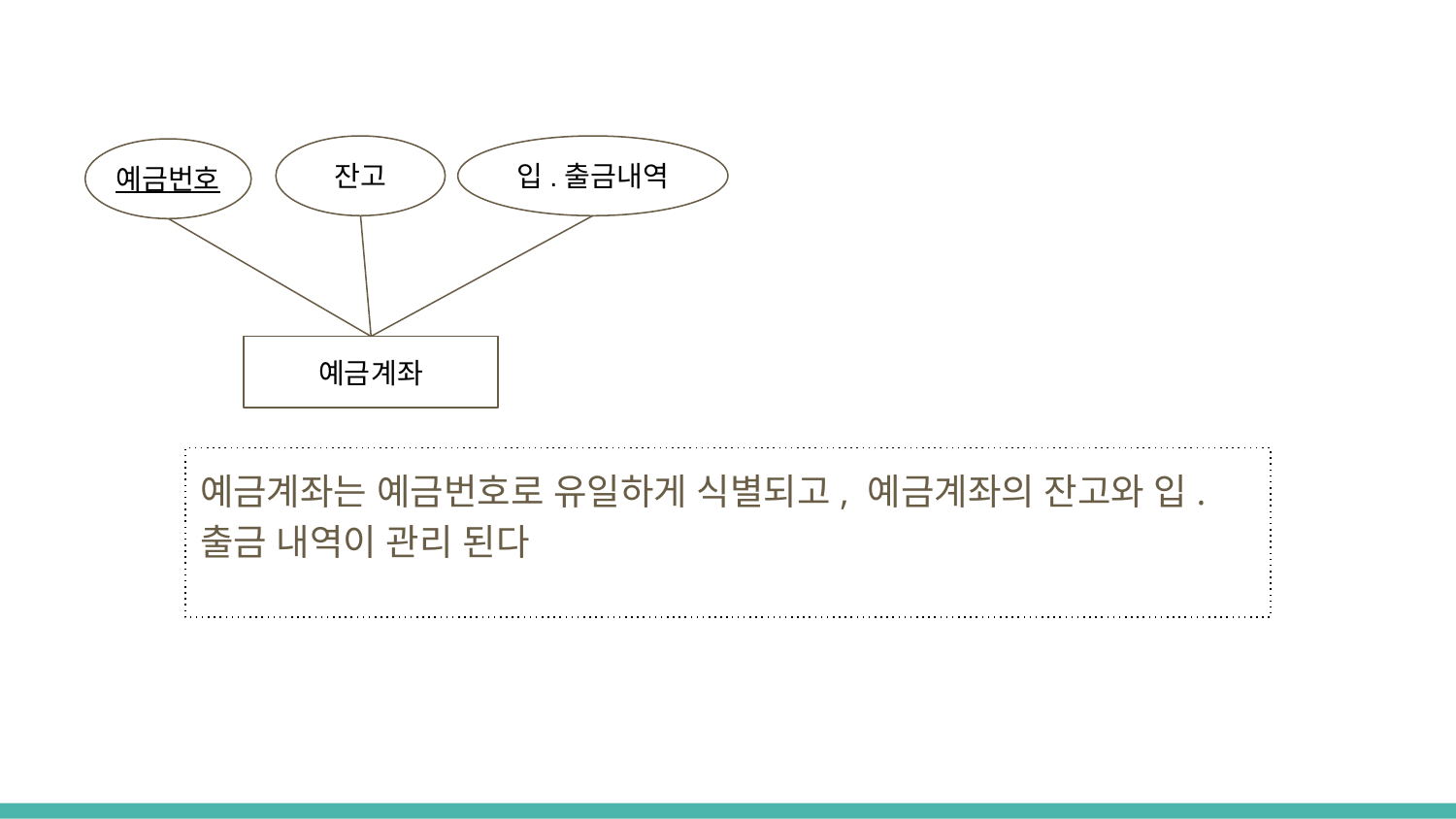

잔고
입.출금내역
예금번호
예금계좌
예금계좌는 예금번호로 유일하게 식별되고, 예금계좌의 잔고와 입.출금 내역이 관리 된다